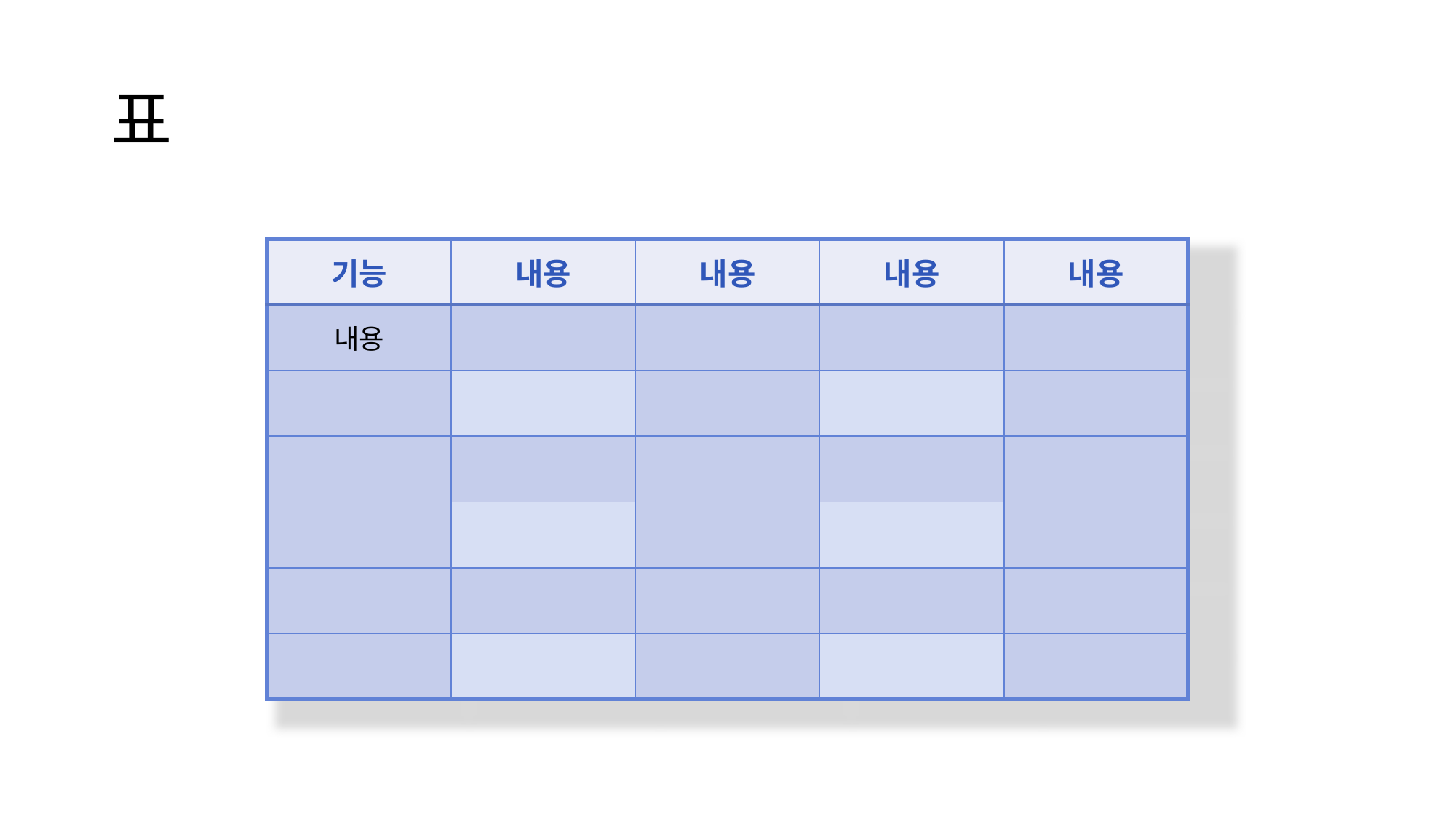

# 표
| 기능 | 내용 | 내용 | 내용 | 내용 |
| --- | --- | --- | --- | --- |
| 내용 |  |  |  |  |
|  |  |  |  |  |
|  |  |  |  |  |
|  |  |  |  |  |
|  |  |  |  |  |
|  |  |  |  |  |